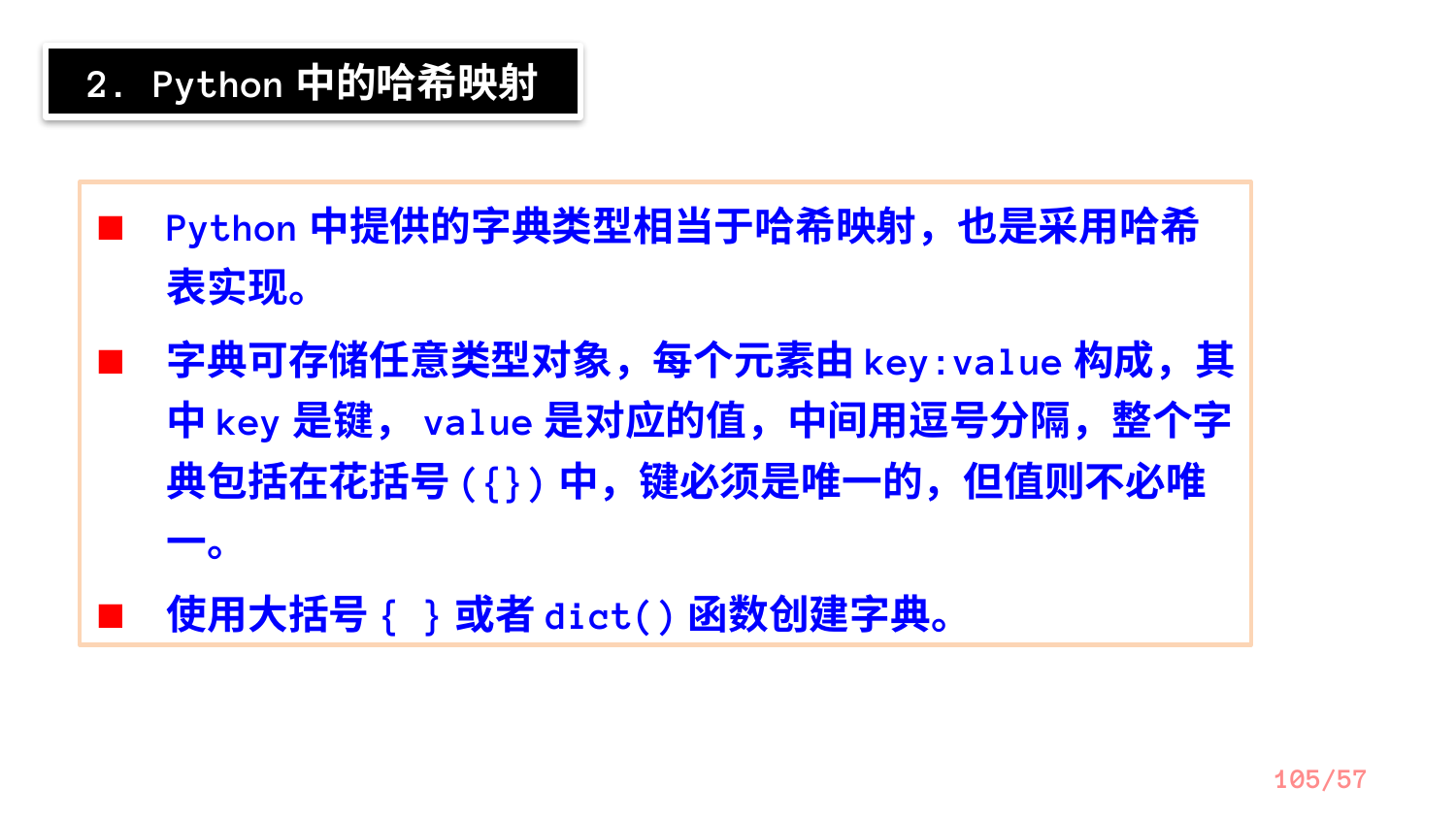

2. Python中的哈希映射
Python中提供的字典类型相当于哈希映射，也是采用哈希表实现。
字典可存储任意类型对象，每个元素由key:value构成，其中key是键，value是对应的值，中间用逗号分隔，整个字典包括在花括号({})中，键必须是唯一的，但值则不必唯一。
使用大括号{ }或者dict()函数创建字典。
105/57